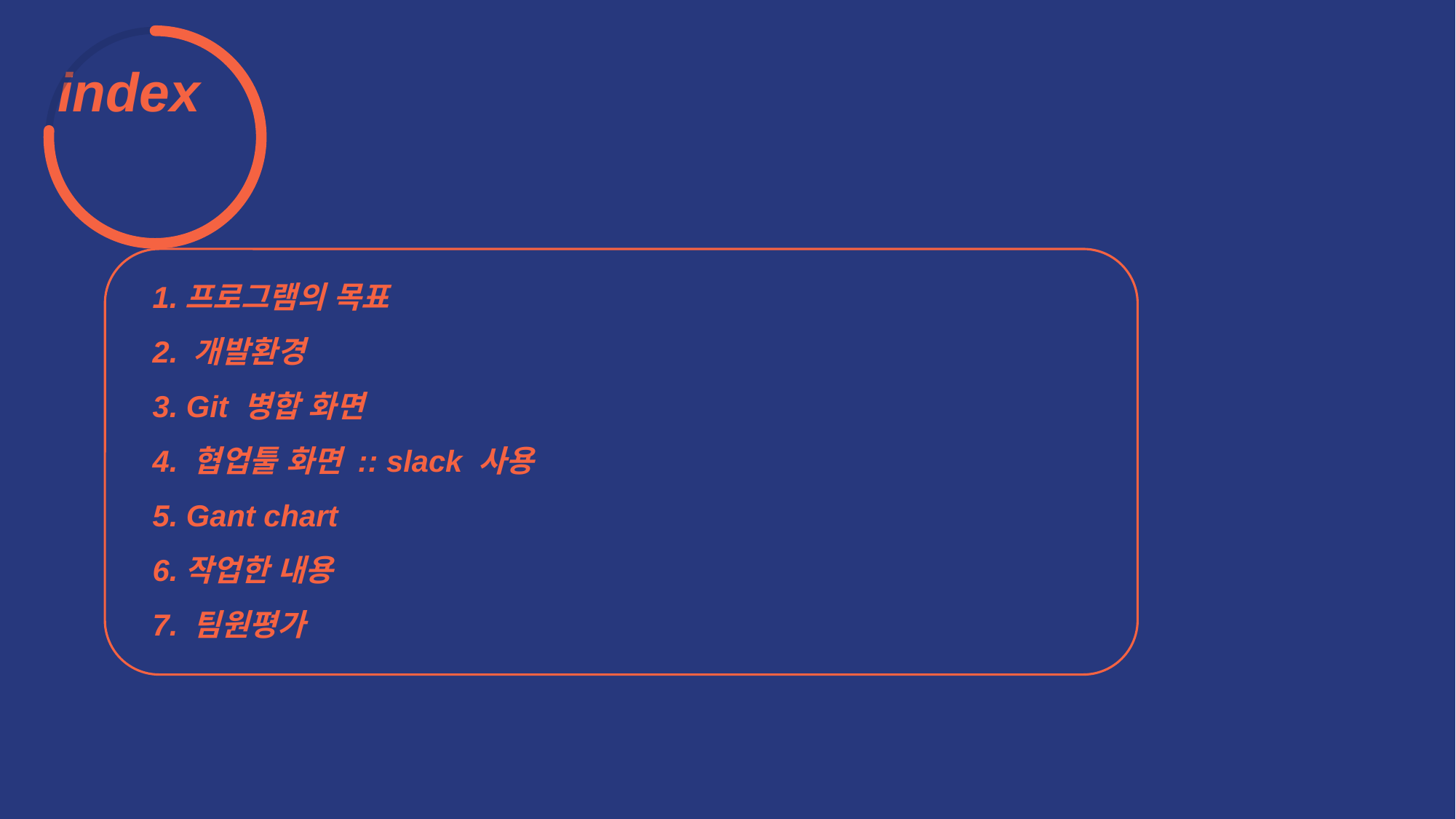

index

1.프로그램의 목표
2. 개발환경
3. Git 병합 화면
4. 협업툴 화면 :: slack 사용
5. Gant chart
6.작업한 내용
7. 팀원평가